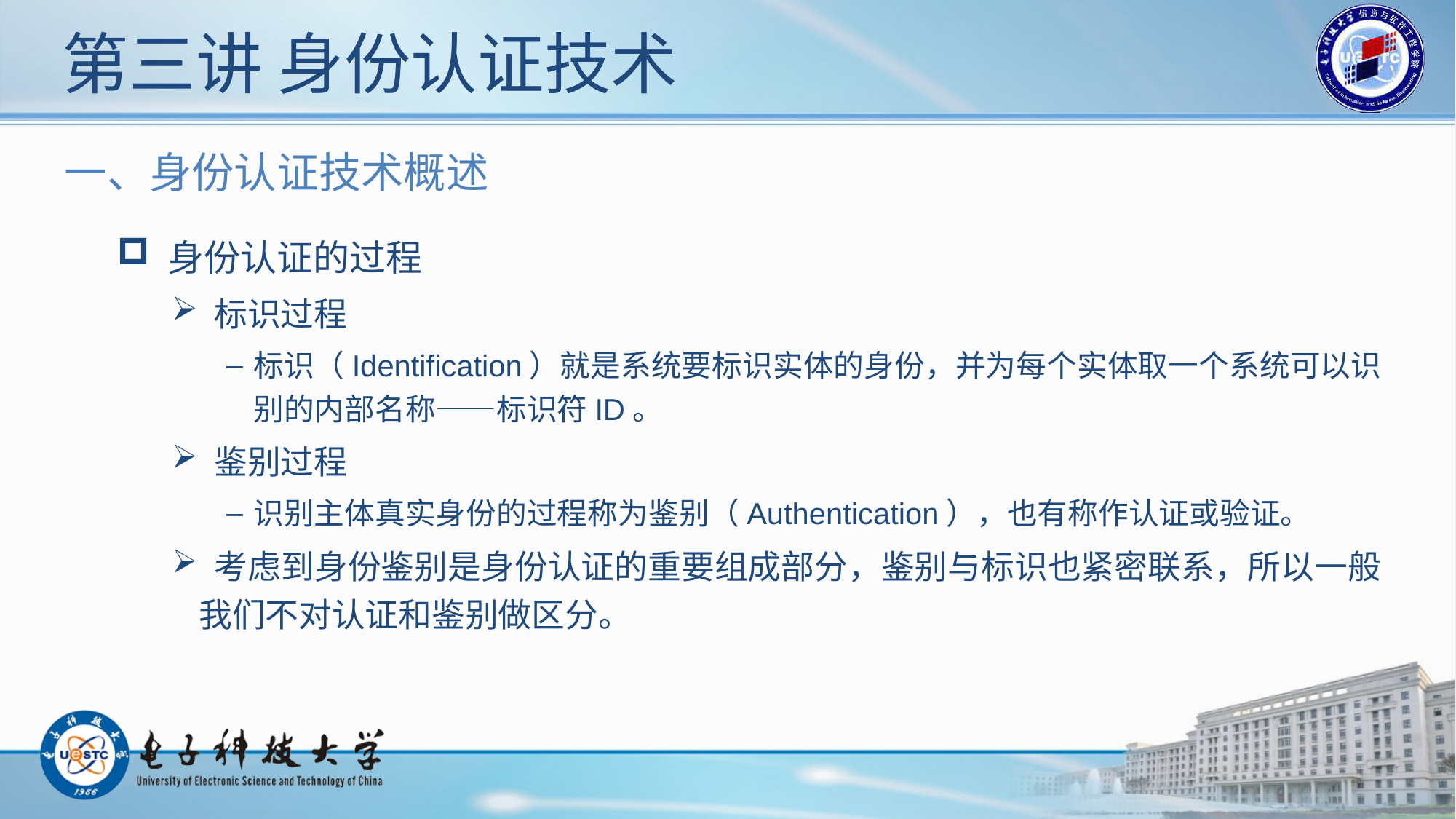

# 第三讲 身份认证技术
一、身份认证技术概述
 身份认证的过程
 标识过程
标识（Identification）就是系统要标识实体的身份，并为每个实体取一个系统可以识别的内部名称——标识符ID。
 鉴别过程
识别主体真实身份的过程称为鉴别（Authentication），也有称作认证或验证。
 考虑到身份鉴别是身份认证的重要组成部分，鉴别与标识也紧密联系，所以一般我们不对认证和鉴别做区分。